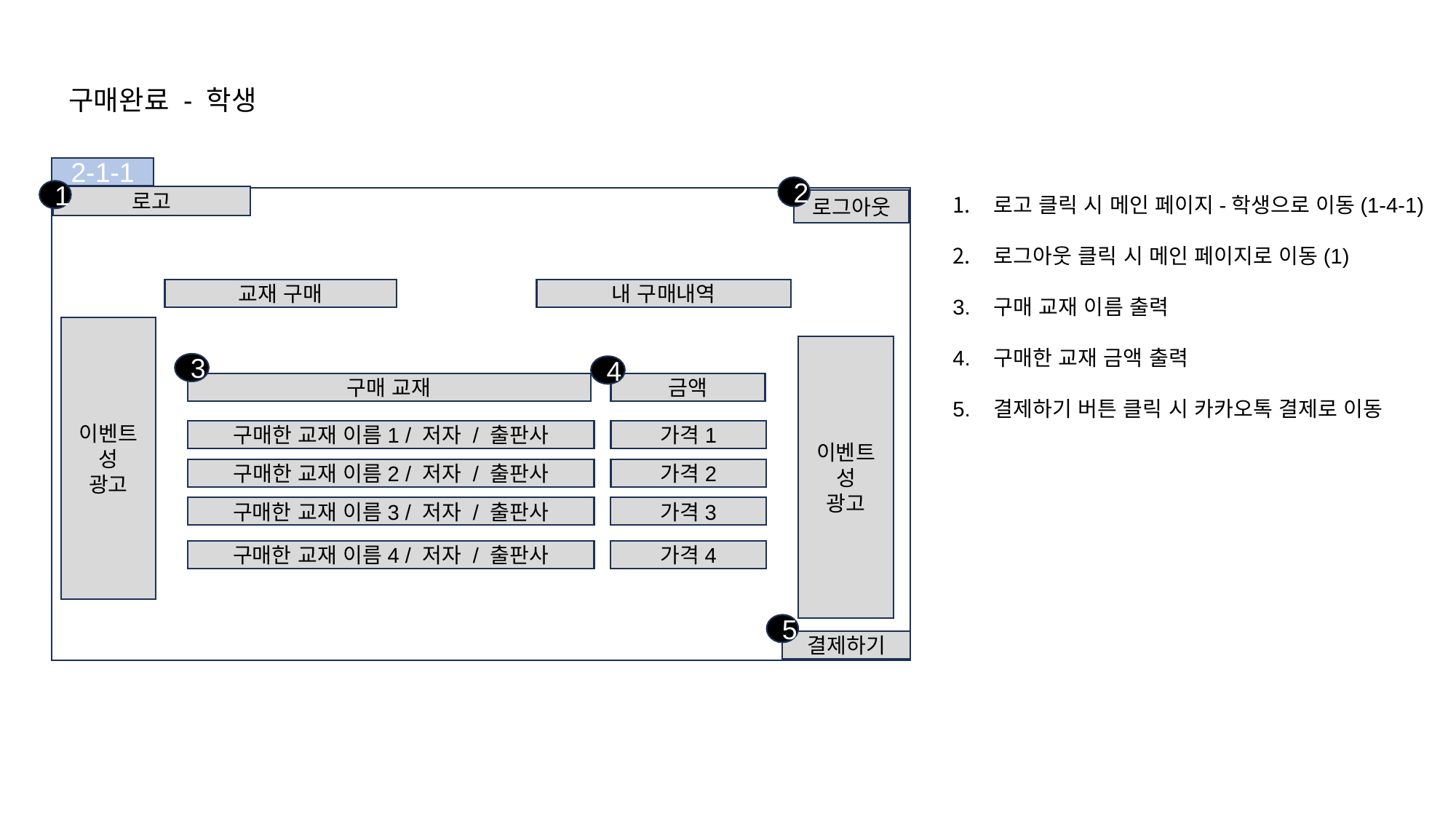

구매완료 - 학생
2-1-1
2
1
로고
로고 클릭 시 메인 페이지-학생으로 이동(1-4-1)

로그아웃 클릭 시 메인 페이지로 이동(1)

3.   구매 교재 이름 출력

4.   구매한 교재 금액 출력

5.   결제하기 버튼 클릭 시 카카오톡 결제로 이동

로그아웃
교재 구매
내 구매내역
이벤트성
광고
이벤트성
광고
3
4
구매 교재
금액
구매한 교재 이름1 / 저자 / 출판사
가격1
구매한 교재 이름2 / 저자 / 출판사
가격2
구매한 교재 이름3 / 저자 / 출판사
가격3
구매한 교재 이름4 / 저자 / 출판사
가격4
5
결제하기